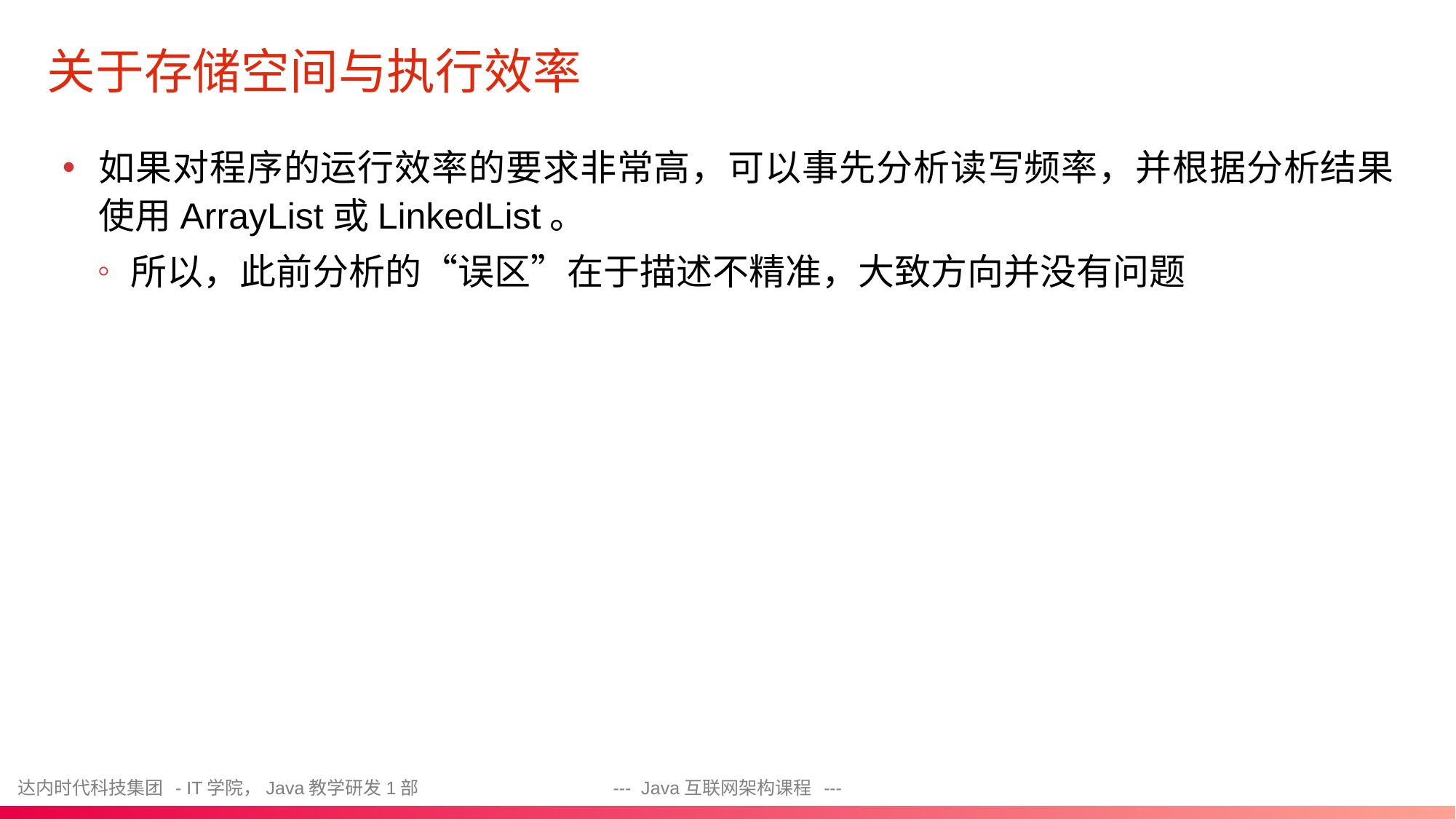

# 关于存储空间与执行效率
如果对程序的运行效率的要求非常高，可以事先分析读写频率，并根据分析结果使用ArrayList或LinkedList。
所以，此前分析的“误区”在于描述不精准，大致方向并没有问题